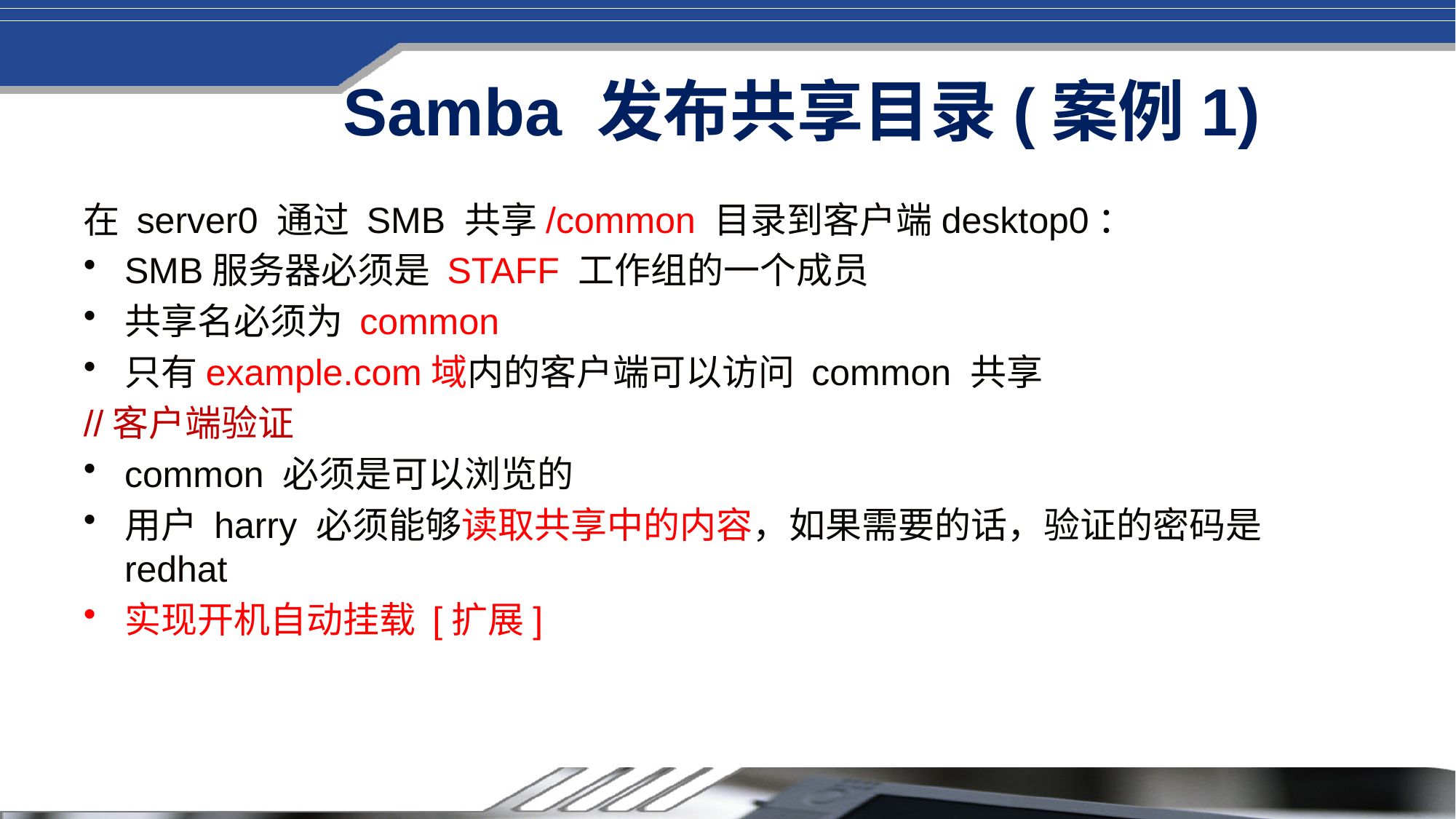

# Samba 发布共享目录(案例1)
在 server0 通过 SMB 共享/common 目录到客户端desktop0：
SMB服务器必须是 STAFF 工作组的一个成员
共享名必须为 common
只有example.com域内的客户端可以访问 common 共享
//客户端验证
common 必须是可以浏览的
用户 harry 必须能够读取共享中的内容，如果需要的话，验证的密码是redhat
实现开机自动挂载 [扩展]